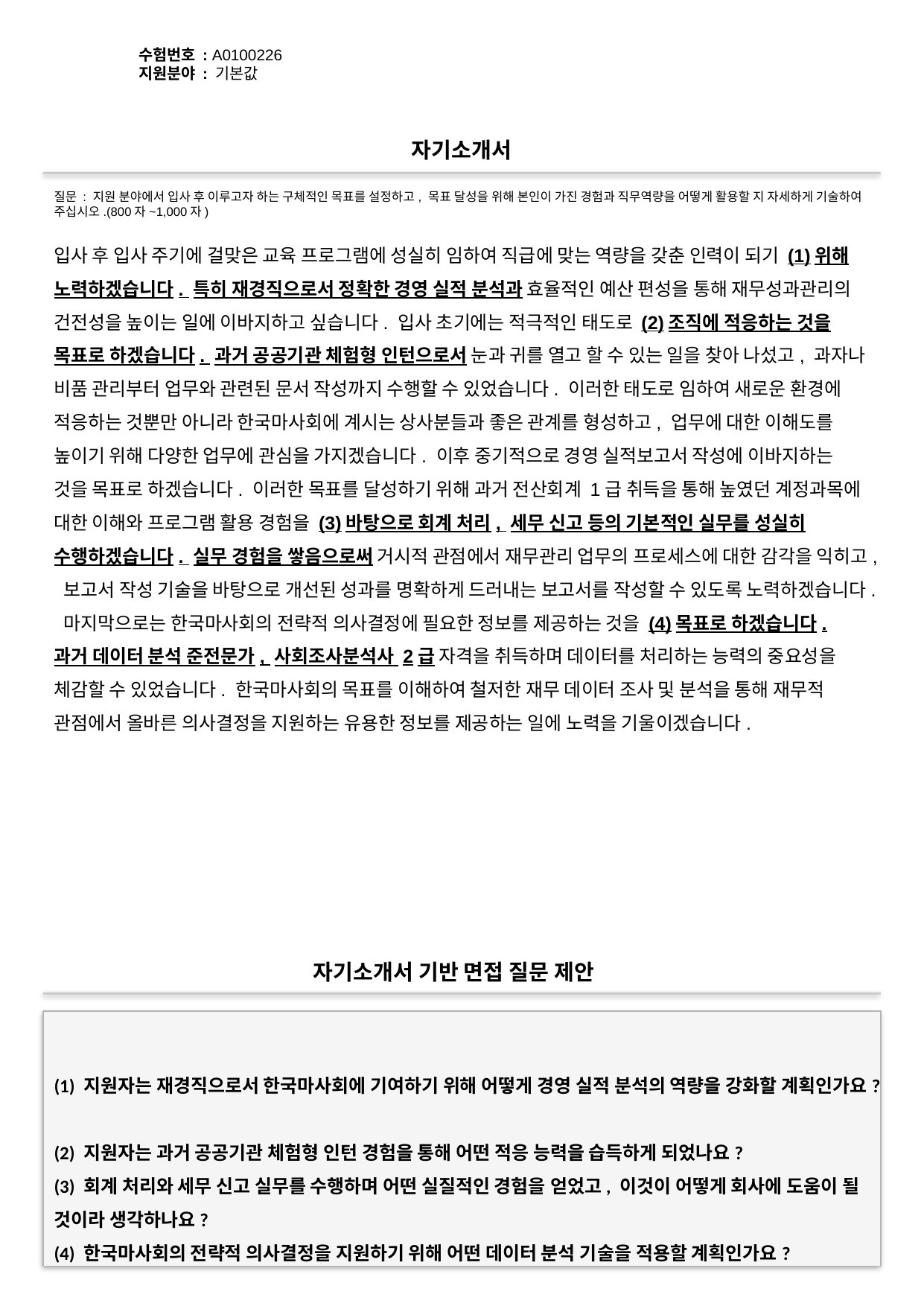

수험번호 : A0100226
지원분야 : 기본값
#

자기소개서

질문 : 지원 분야에서 입사 후 이루고자 하는 구체적인 목표를 설정하고, 목표 달성을 위해 본인이 가진 경험과 직무역량을 어떻게 활용할 지 자세하게 기술하여 주십시오.(800자~1,000자)

입사 후 입사 주기에 걸맞은 교육 프로그램에 성실히 임하여 직급에 맞는 역량을 갖춘 인력이 되기 (1)위해 노력하겠습니다. 특히 재경직으로서 정확한 경영 실적 분석과 효율적인 예산 편성을 통해 재무성과관리의 건전성을 높이는 일에 이바지하고 싶습니다. 입사 초기에는 적극적인 태도로 (2)조직에 적응하는 것을 목표로 하겠습니다. 과거 공공기관 체험형 인턴으로서 눈과 귀를 열고 할 수 있는 일을 찾아 나섰고, 과자나 비품 관리부터 업무와 관련된 문서 작성까지 수행할 수 있었습니다. 이러한 태도로 임하여 새로운 환경에 적응하는 것뿐만 아니라 한국마사회에 계시는 상사분들과 좋은 관계를 형성하고, 업무에 대한 이해도를 높이기 위해 다양한 업무에 관심을 가지겠습니다. 이후 중기적으로 경영 실적보고서 작성에 이바지하는 것을 목표로 하겠습니다. 이러한 목표를 달성하기 위해 과거 전산회계 1급 취득을 통해 높였던 계정과목에 대한 이해와 프로그램 활용 경험을 (3)바탕으로 회계 처리, 세무 신고 등의 기본적인 실무를 성실히 수행하겠습니다. 실무 경험을 쌓음으로써 거시적 관점에서 재무관리 업무의 프로세스에 대한 감각을 익히고, 보고서 작성 기술을 바탕으로 개선된 성과를 명확하게 드러내는 보고서를 작성할 수 있도록 노력하겠습니다. 마지막으로는 한국마사회의 전략적 의사결정에 필요한 정보를 제공하는 것을 (4)목표로 하겠습니다. 과거 데이터 분석 준전문가, 사회조사분석사 2급 자격을 취득하며 데이터를 처리하는 능력의 중요성을 체감할 수 있었습니다. 한국마사회의 목표를 이해하여 철저한 재무 데이터 조사 및 분석을 통해 재무적 관점에서 올바른 의사결정을 지원하는 유용한 정보를 제공하는 일에 노력을 기울이겠습니다.

자기소개서 기반 면접 질문 제안

(1) 지원자는 재경직으로서 한국마사회에 기여하기 위해 어떻게 경영 실적 분석의 역량을 강화할 계획인가요?
(2) 지원자는 과거 공공기관 체험형 인턴 경험을 통해 어떤 적응 능력을 습득하게 되었나요?
(3) 회계 처리와 세무 신고 실무를 수행하며 어떤 실질적인 경험을 얻었고, 이것이 어떻게 회사에 도움이 될 것이라 생각하나요?
(4) 한국마사회의 전략적 의사결정을 지원하기 위해 어떤 데이터 분석 기술을 적용할 계획인가요?